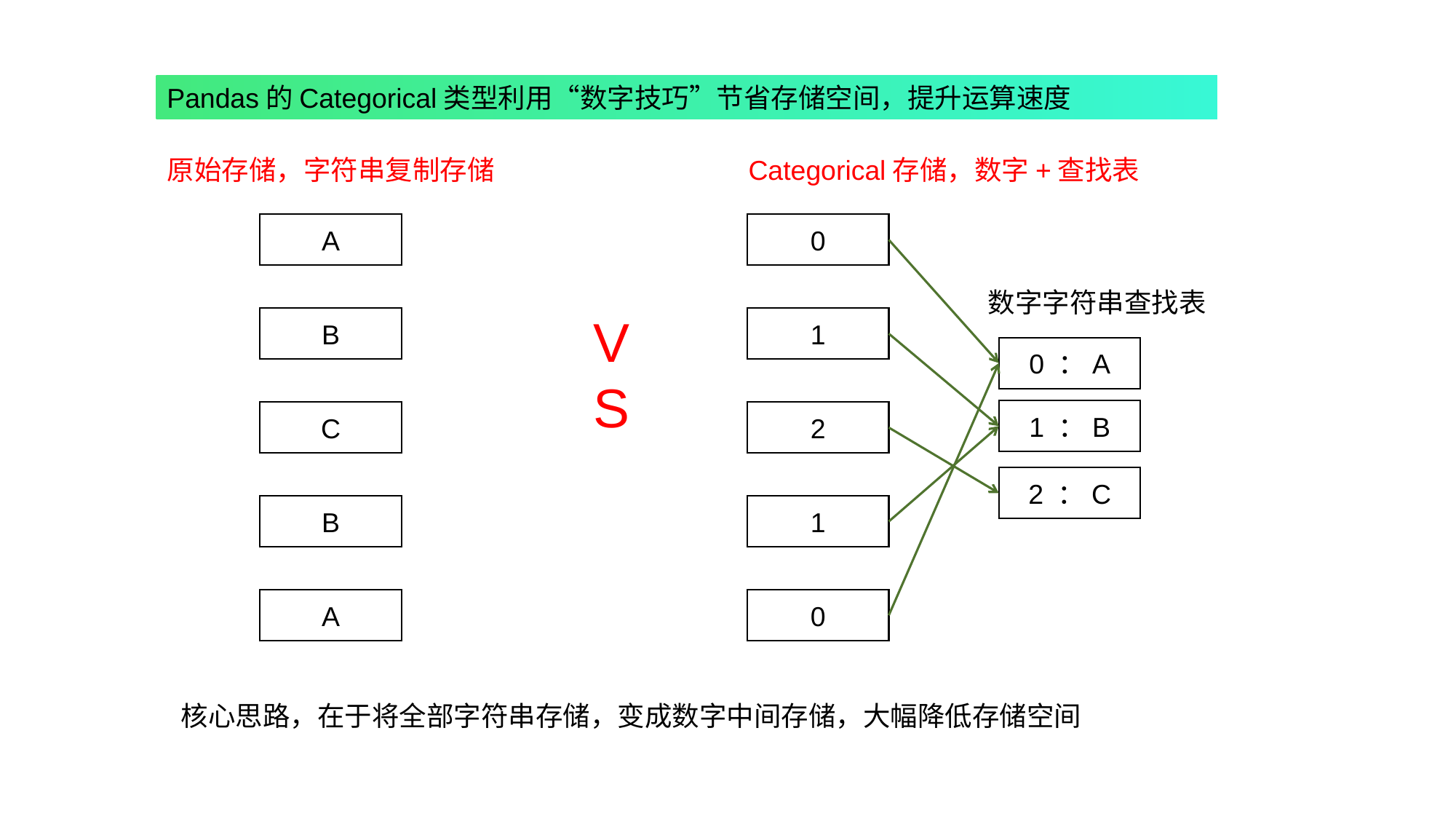

Pandas的Categorical类型利用“数字技巧”节省存储空间，提升运算速度
原始存储，字符串复制存储
Categorical存储，数字+查找表
A
0
数字字符串查找表
V
S
B
1
0 ：A
1 ：B
C
2
2 ：C
B
1
A
0
核心思路，在于将全部字符串存储，变成数字中间存储，大幅降低存储空间